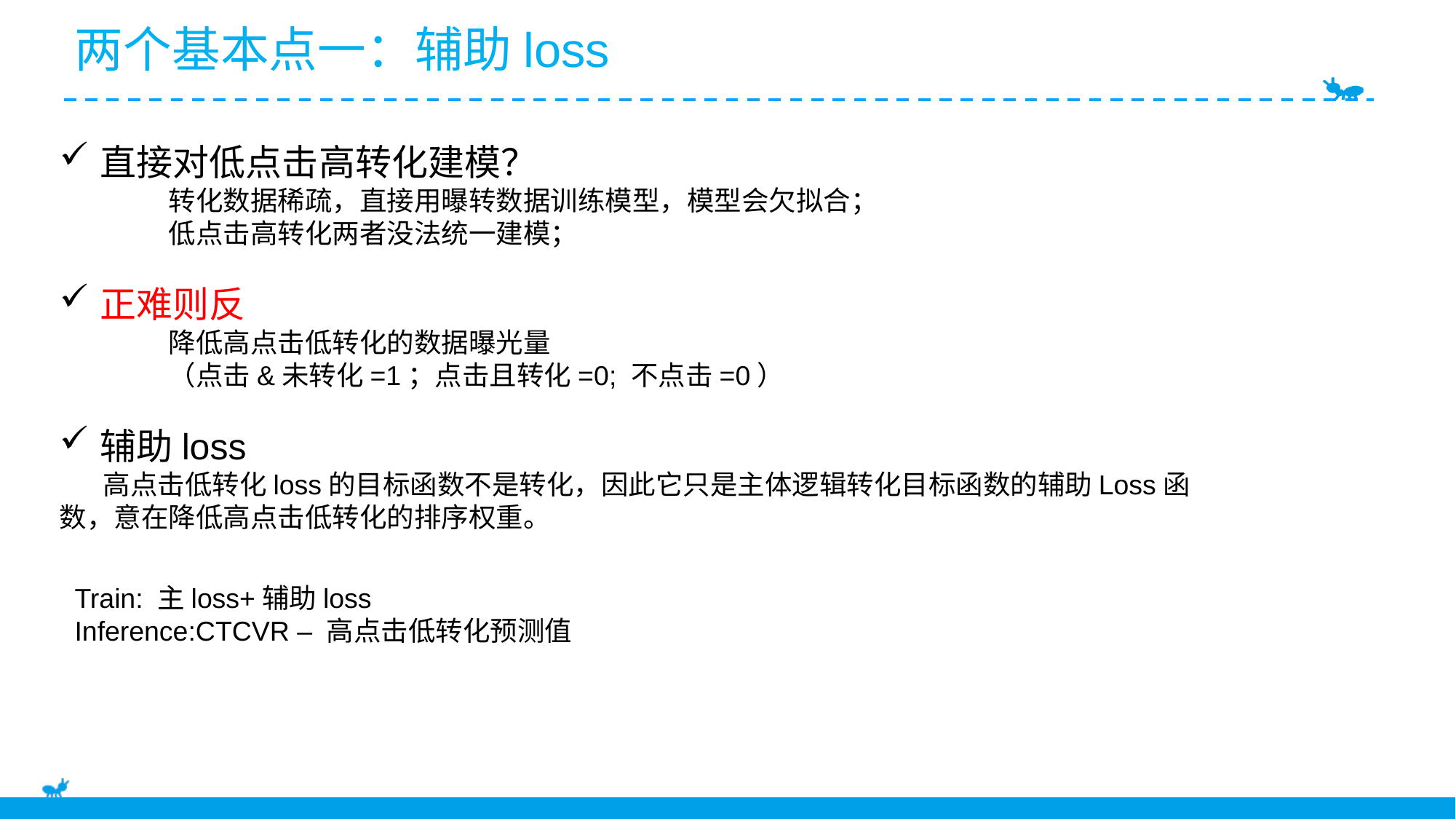

# 两个基本点一：辅助loss
直接对低点击高转化建模？
	转化数据稀疏，直接用曝转数据训练模型，模型会欠拟合；
	低点击高转化两者没法统一建模；

正难则反
	降低高点击低转化的数据曝光量
	（点击&未转化=1；点击且转化=0; 不点击=0）

辅助loss
      高点击低转化loss的目标函数不是转化，因此它只是主体逻辑转化目标函数的辅助Loss函数，意在降低高点击低转化的排序权重。
Train: 主loss+辅助loss
Inference:CTCVR – 高点击低转化预测值